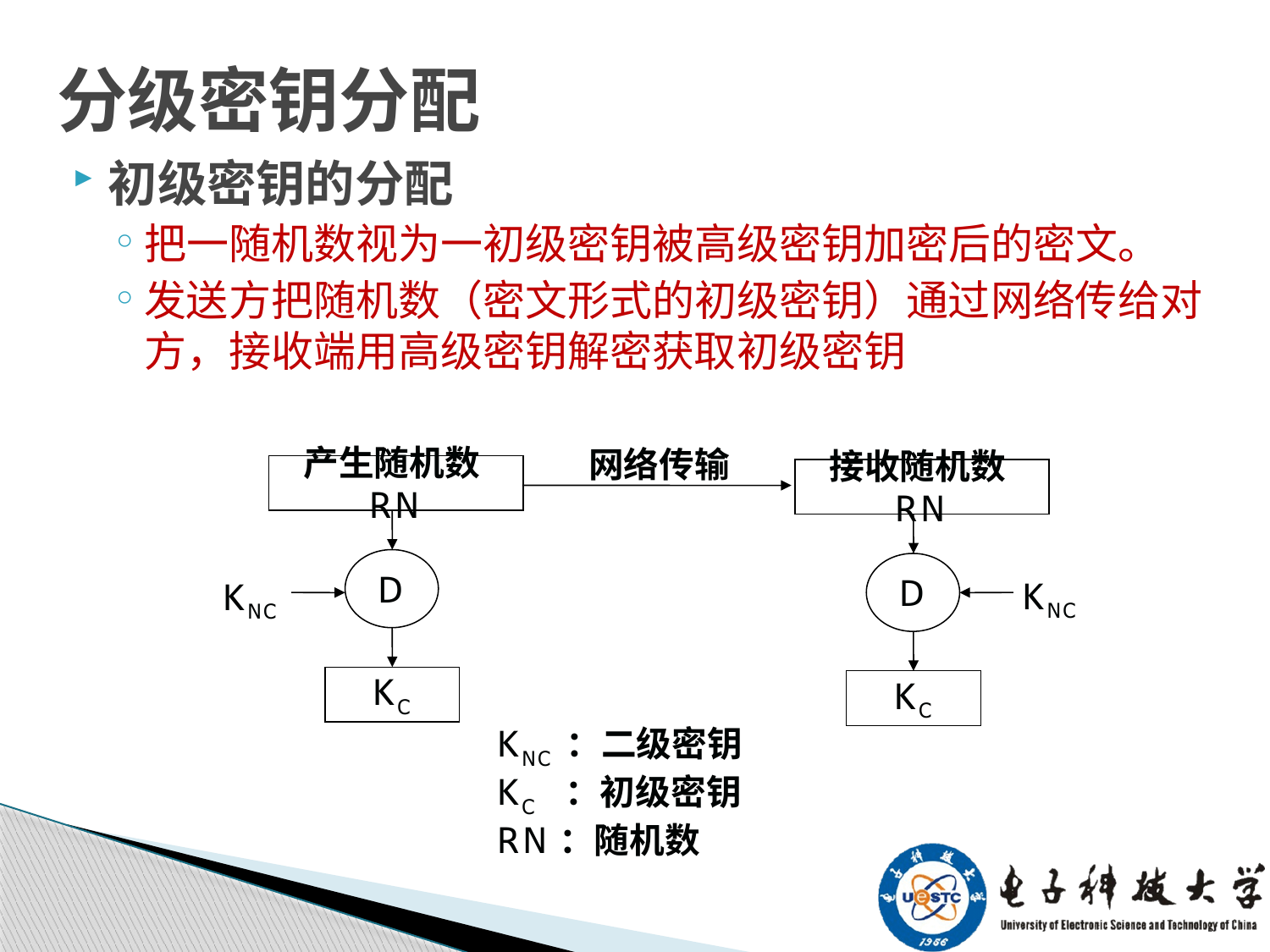

# 分级密钥分配
初级密钥的分配
把一随机数视为一初级密钥被高级密钥加密后的密文。
发送方把随机数（密文形式的初级密钥）通过网络传给对方，接收端用高级密钥解密获取初级密钥
网络传输
产生随机数RN
接收随机数RN

D
D
KNC
KNC

KC
KC
KNC ：二级密钥
KC  ：初级密钥
RN：随机数